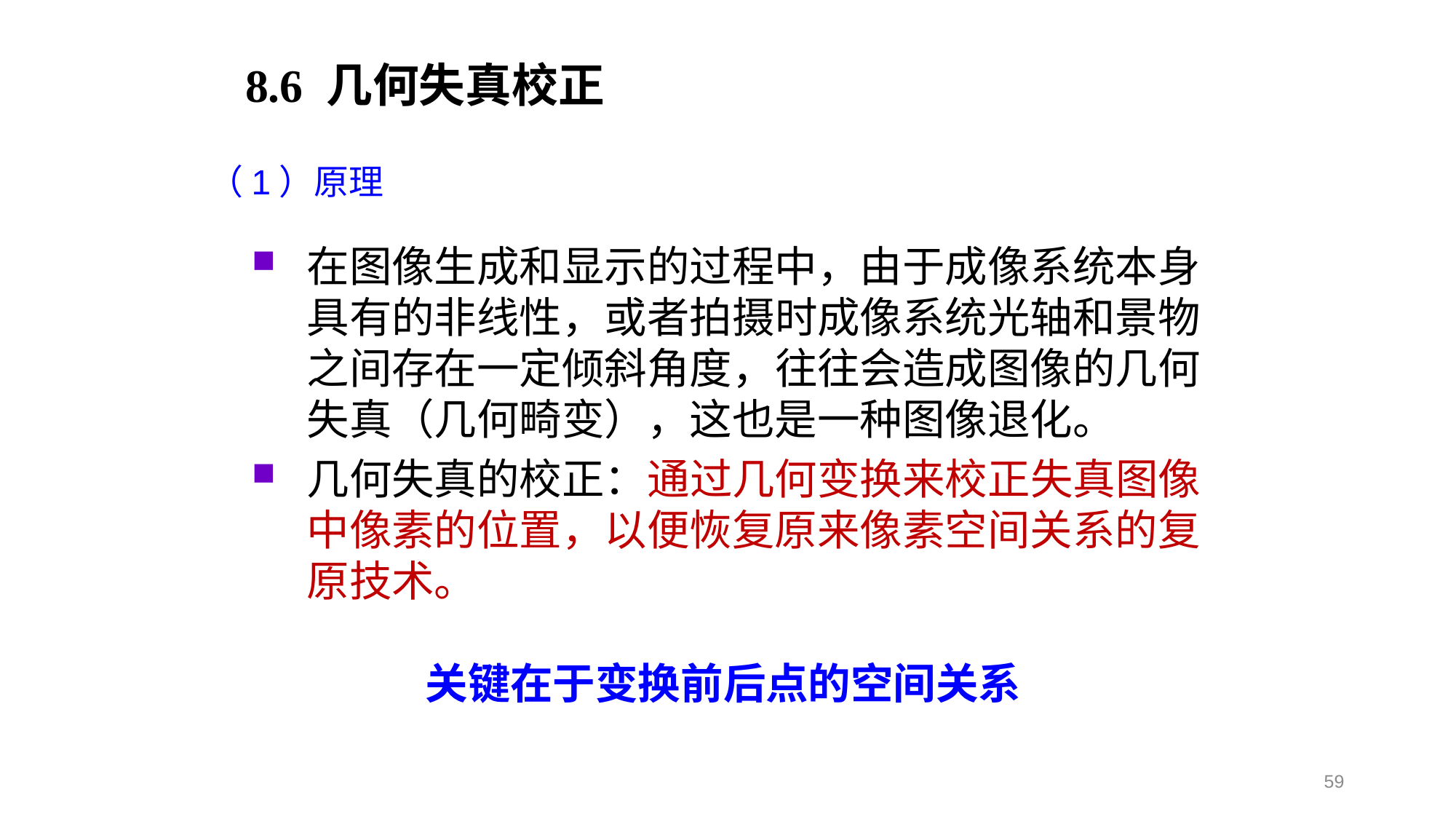

8.6 几何失真校正
（1）原理
在图像生成和显示的过程中，由于成像系统本身具有的非线性，或者拍摄时成像系统光轴和景物之间存在一定倾斜角度，往往会造成图像的几何失真（几何畸变），这也是一种图像退化。
几何失真的校正：通过几何变换来校正失真图像中像素的位置，以便恢复原来像素空间关系的复原技术。
关键在于变换前后点的空间关系
59